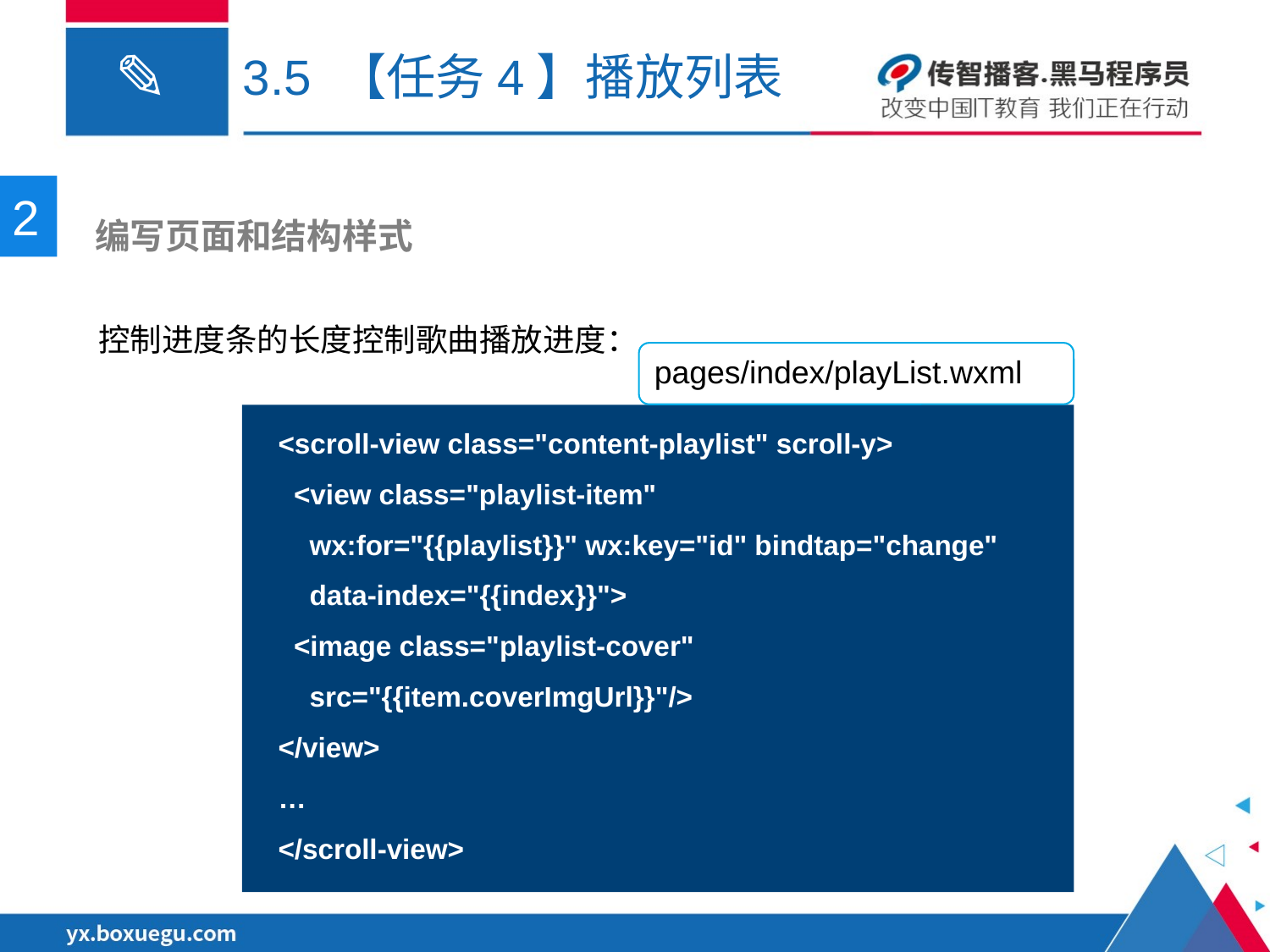

# 3.5 【任务4】播放列表

2
  编写页面和结构样式
控制进度条的长度控制歌曲播放进度：
pages/index/playList.wxml
<scroll-view class="content-playlist" scroll-y>
  <view class="playlist-item"
    wx:for="{{playlist}}" wx:key="id" bindtap="change"
    data-index="{{index}}">
  <image class="playlist-cover"
    src="{{item.coverImgUrl}}"/>
</view>
…
</scroll-view>